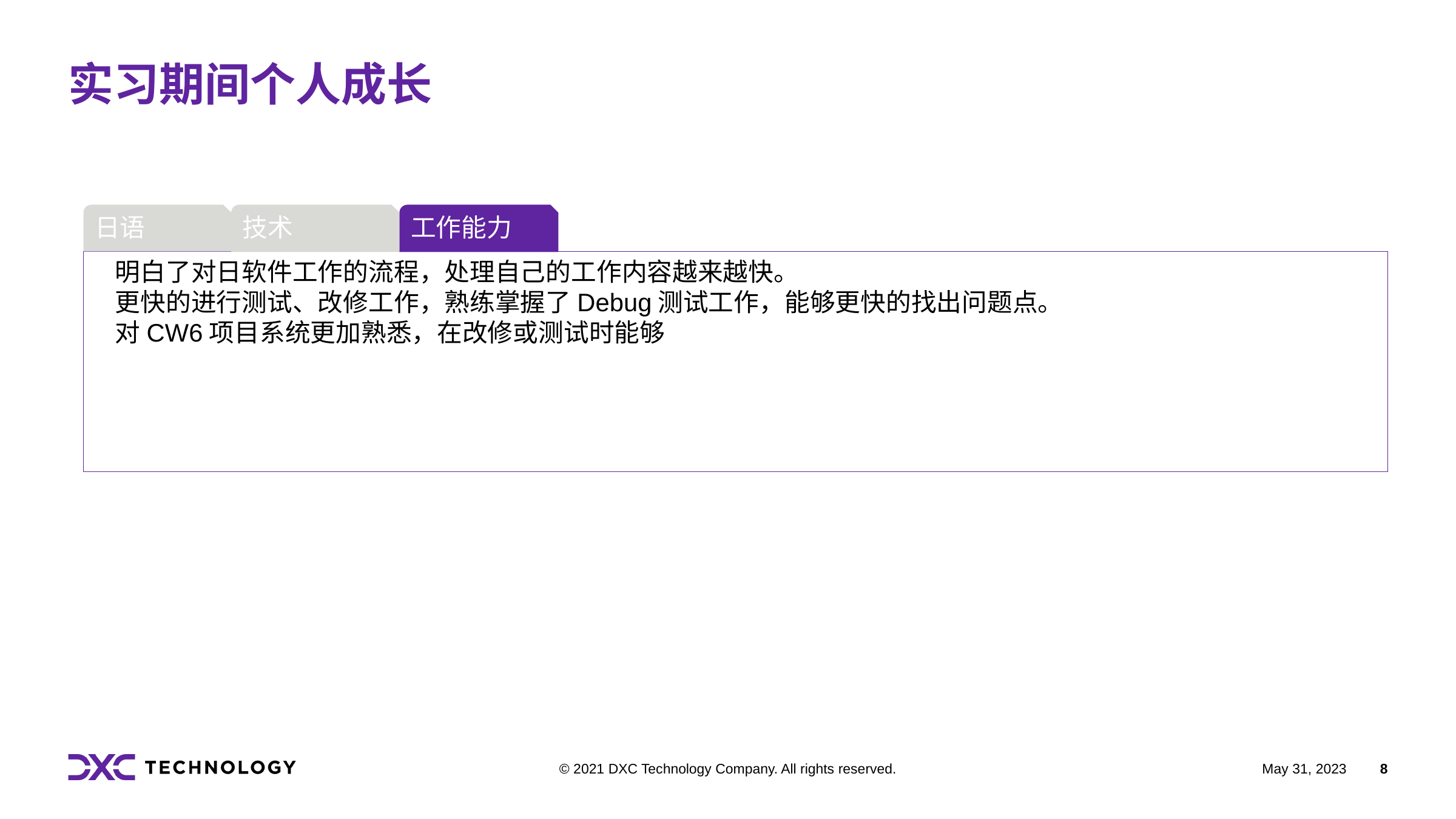

# 实习期间个人成长
日语
工作能力
明白了对日软件工作的流程，处理自己的工作内容越来越快。
更快的进行测试、改修工作，熟练掌握了Debug测试工作，能够更快的找出问题点。
对CW6项目系统更加熟悉，在改修或测试时能够
技术